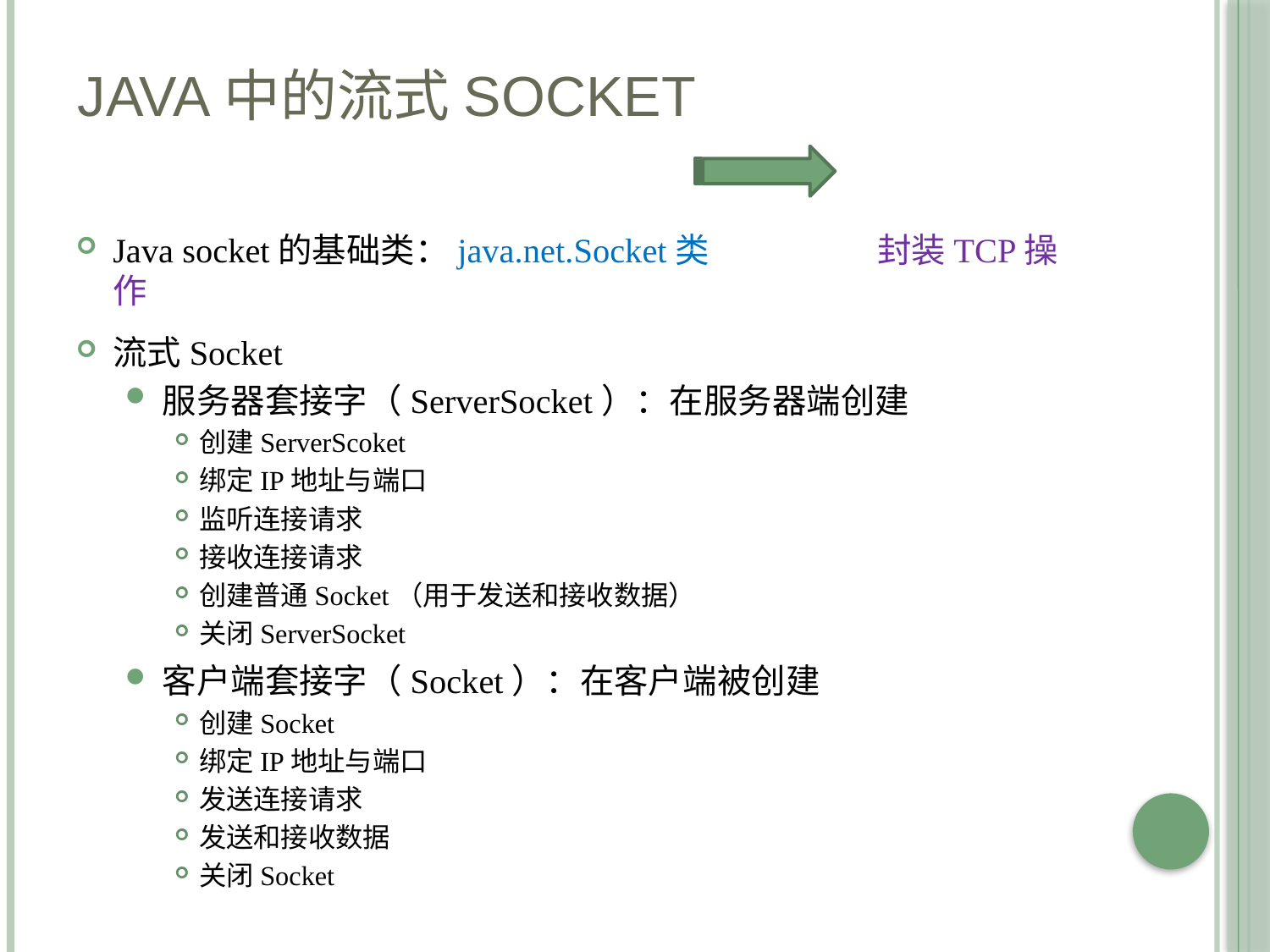

# Java中的流式Socket
Java socket的基础类：java.net.Socket类                      封装TCP操作
流式Socket
服务器套接字（ServerSocket）：在服务器端创建
创建ServerScoket
绑定IP地址与端口
监听连接请求
接收连接请求
创建普通Socket（用于发送和接收数据）
关闭ServerSocket
客户端套接字（Socket）：在客户端被创建
创建Socket
绑定IP地址与端口
发送连接请求
发送和接收数据
关闭Socket